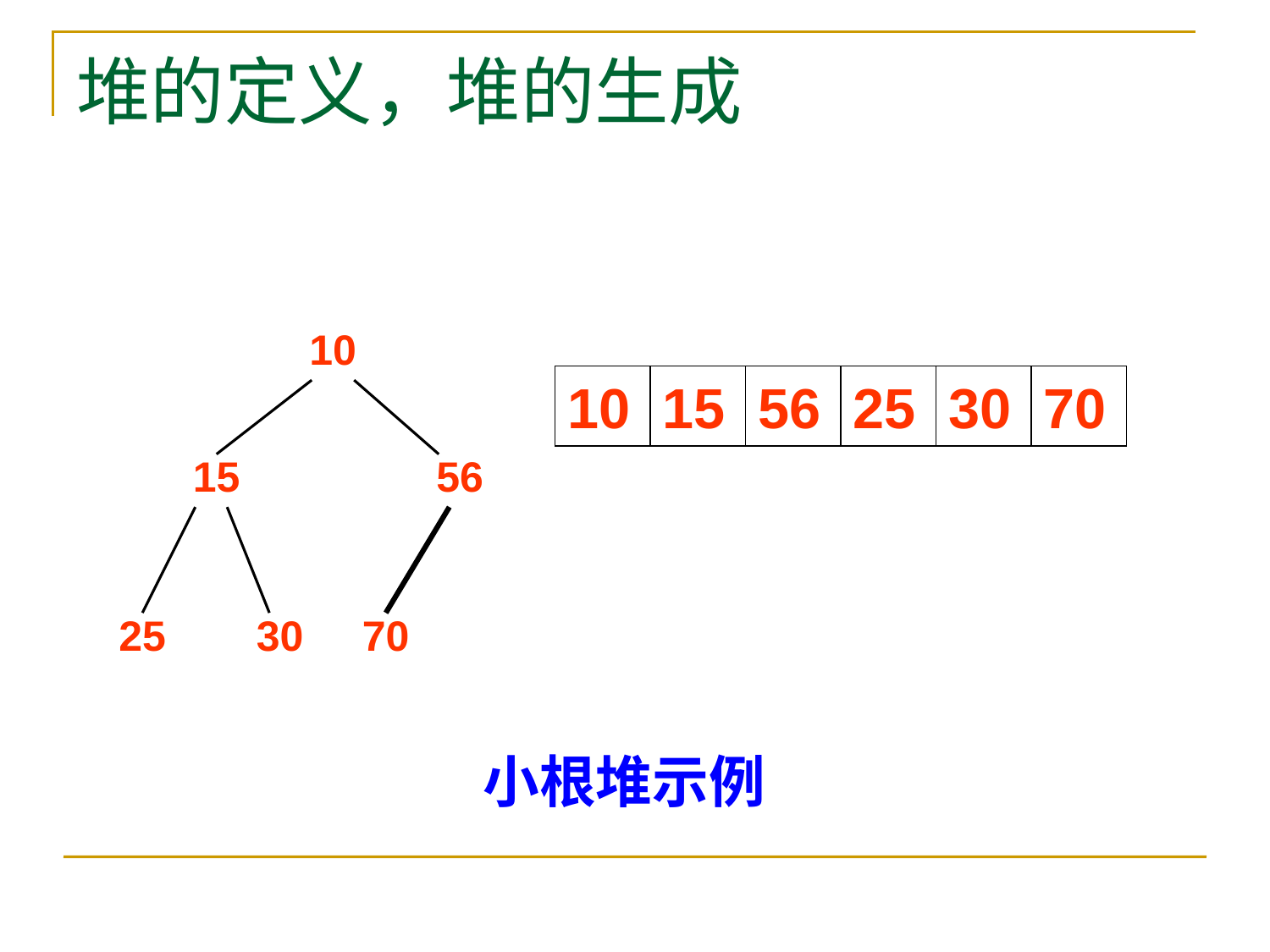

# 堆的定义，堆的生成
10
10
15
56
25
30
70

15
56

25
30
70
小根堆示例